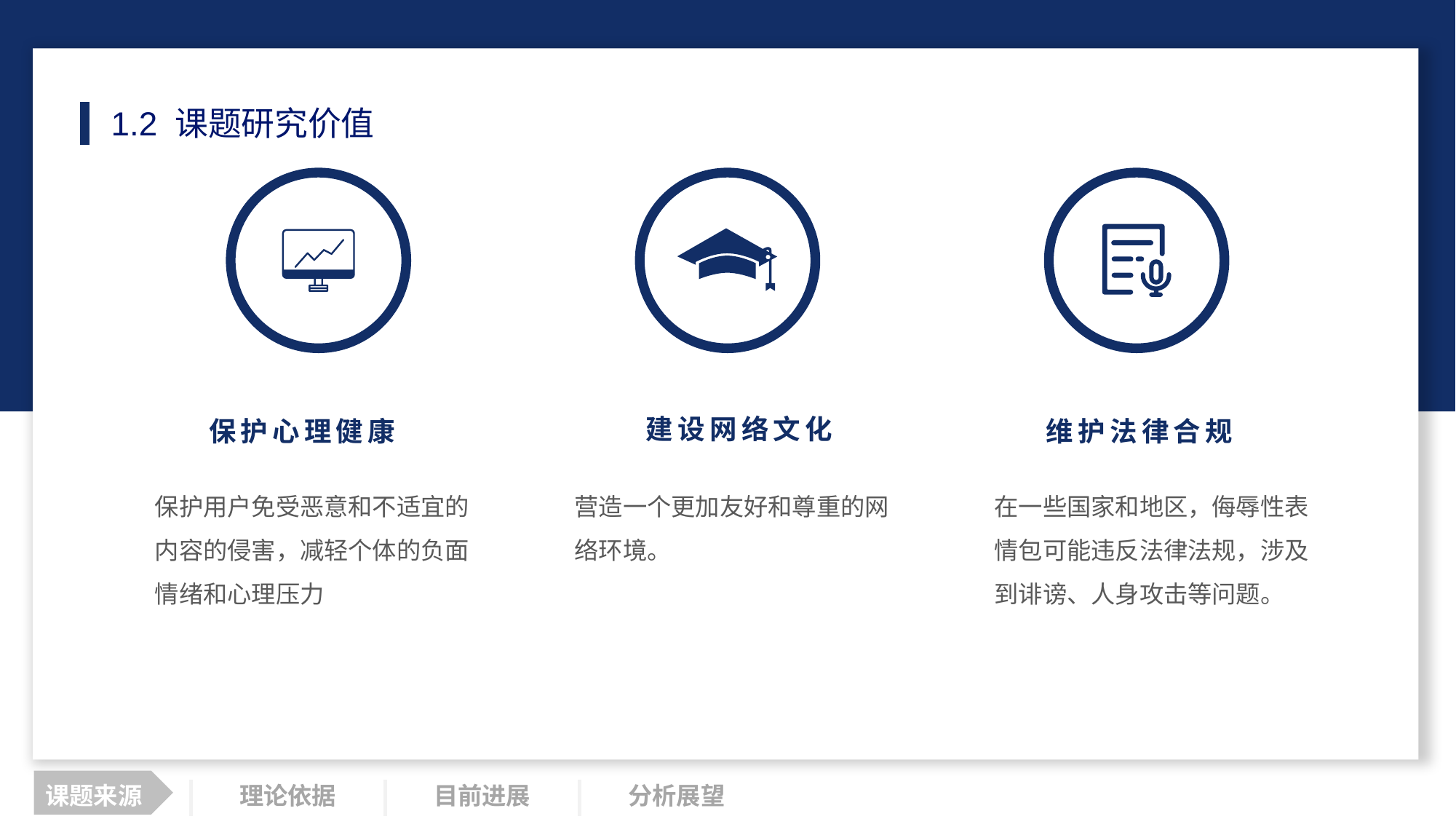

1.2 课题研究价值

建设网络文化
营造一个更加友好和尊重的网络环境。
保护心理健康
保护用户免受恶意和不适宜的内容的侵害，减轻个体的负面情绪和心理压力
维护法律合规
在一些国家和地区，侮辱性表情包可能违反法律法规，涉及到诽谤、人身攻击等问题。

课题来源
理论依据
目前进展
分析展望